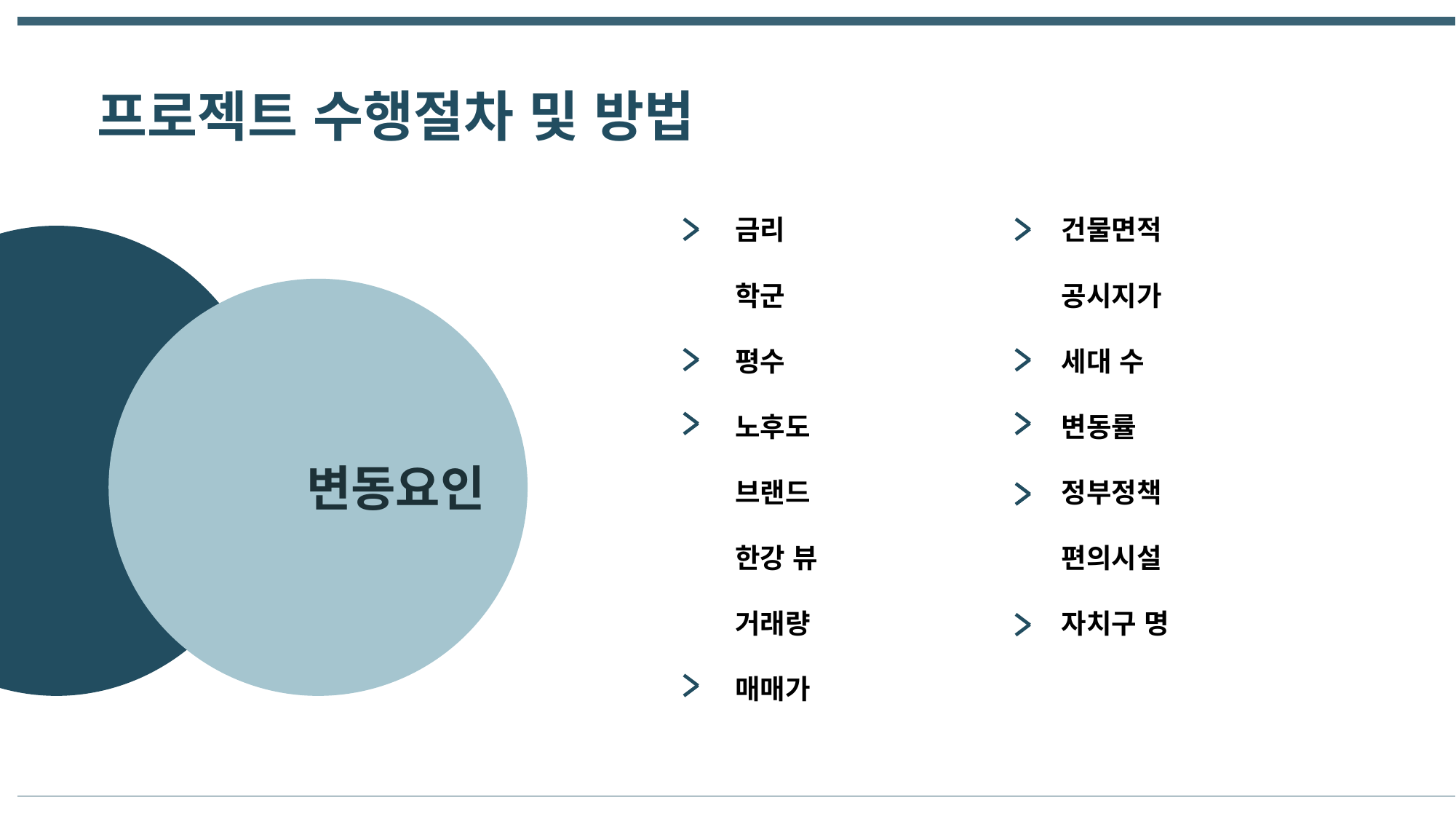

프로젝트 수행절차 및 방법
건물면적

공시지가

세대 수

변동률

정부정책

편의시설

자치구 명
금리

학군

평수

노후도

브랜드

한강 뷰

거래량

매매가

변동요인